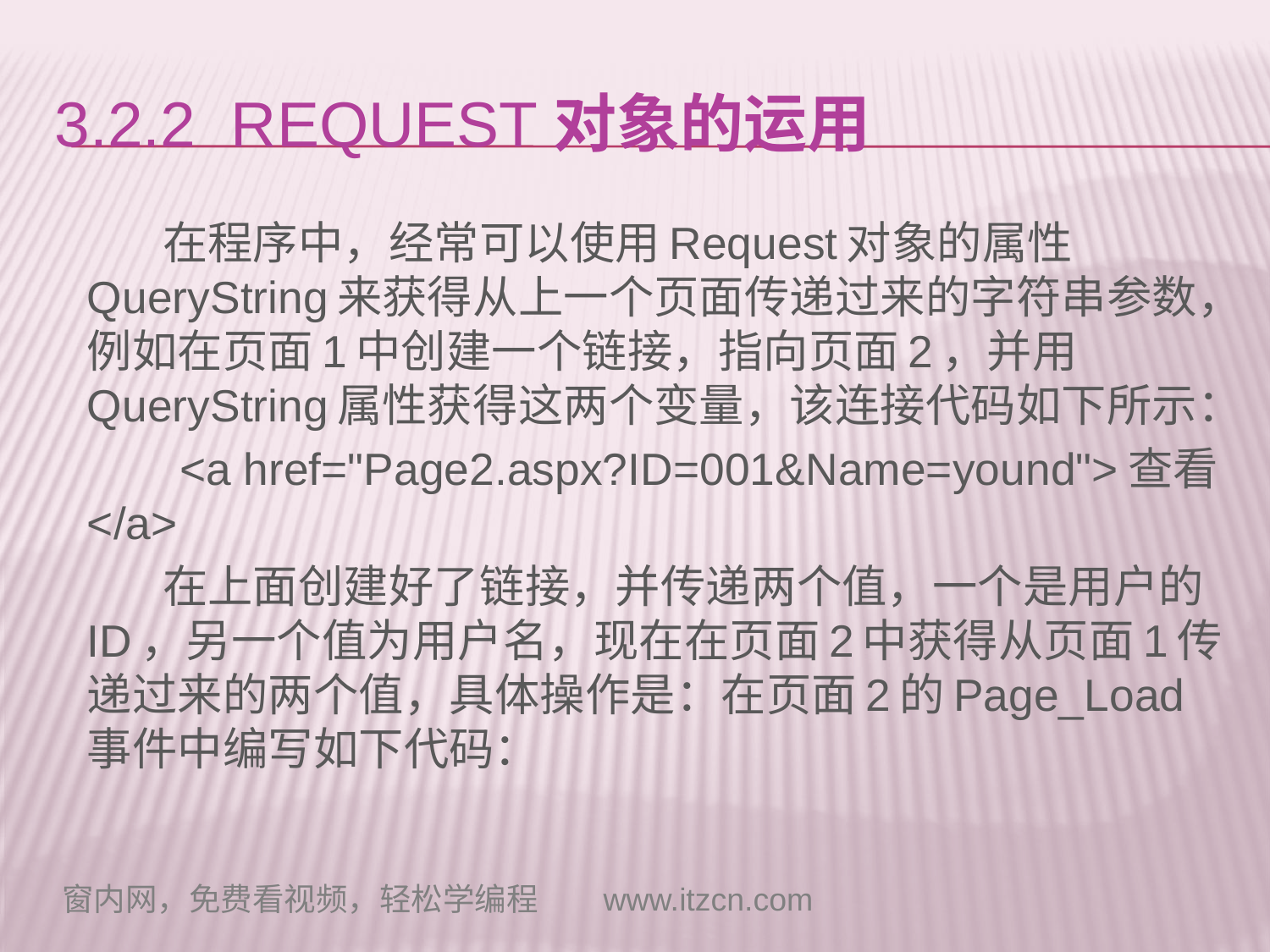

# 3.2.2  Request对象的运用
           在程序中，经常可以使用Request对象的属性QueryString来获得从上一个页面传递过来的字符串参数，例如在页面1中创建一个链接，指向页面2，并用QueryString属性获得这两个变量，该连接代码如下所示：
           <a href="Page2.aspx?ID=001&Name=yound">查看</a>
           在上面创建好了链接，并传递两个值，一个是用户的ID，另一个值为用户名，现在在页面2中获得从页面1传递过来的两个值，具体操作是：在页面2的Page_Load事件中编写如下代码：